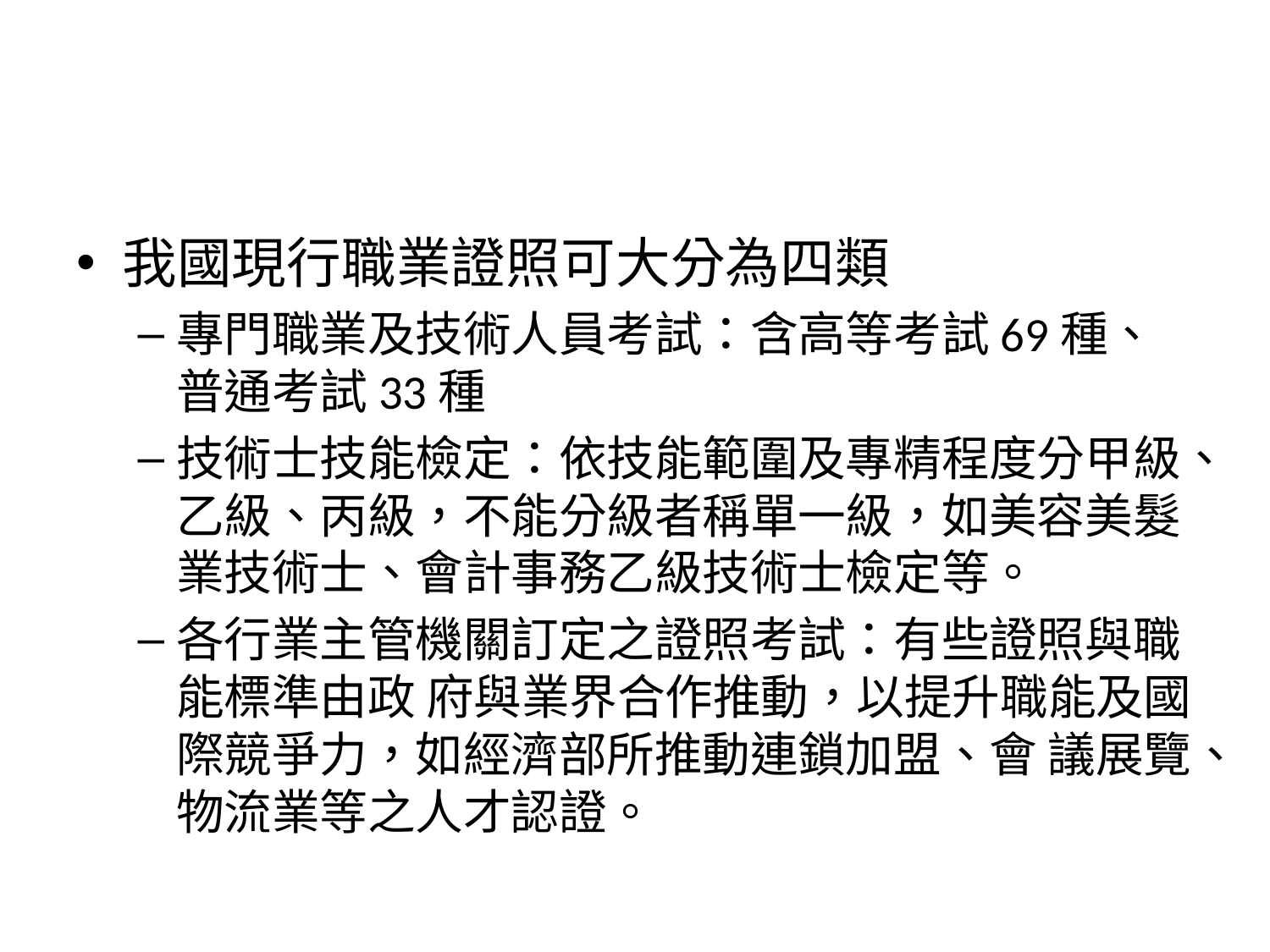

#
我國現行職業證照可大分為四類
專門職業及技術人員考試：含高等考試69種、普通考試33種
技術士技能檢定：依技能範圍及專精程度分甲級、乙級、丙級，不能分級者稱單一級，如美容美髮業技術士、會計事務乙級技術士檢定等。
各行業主管機關訂定之證照考試：有些證照與職能標準由政 府與業界合作推動，以提升職能及國際競爭力，如經濟部所推動連鎖加盟、會 議展覽、物流業等之人才認證。